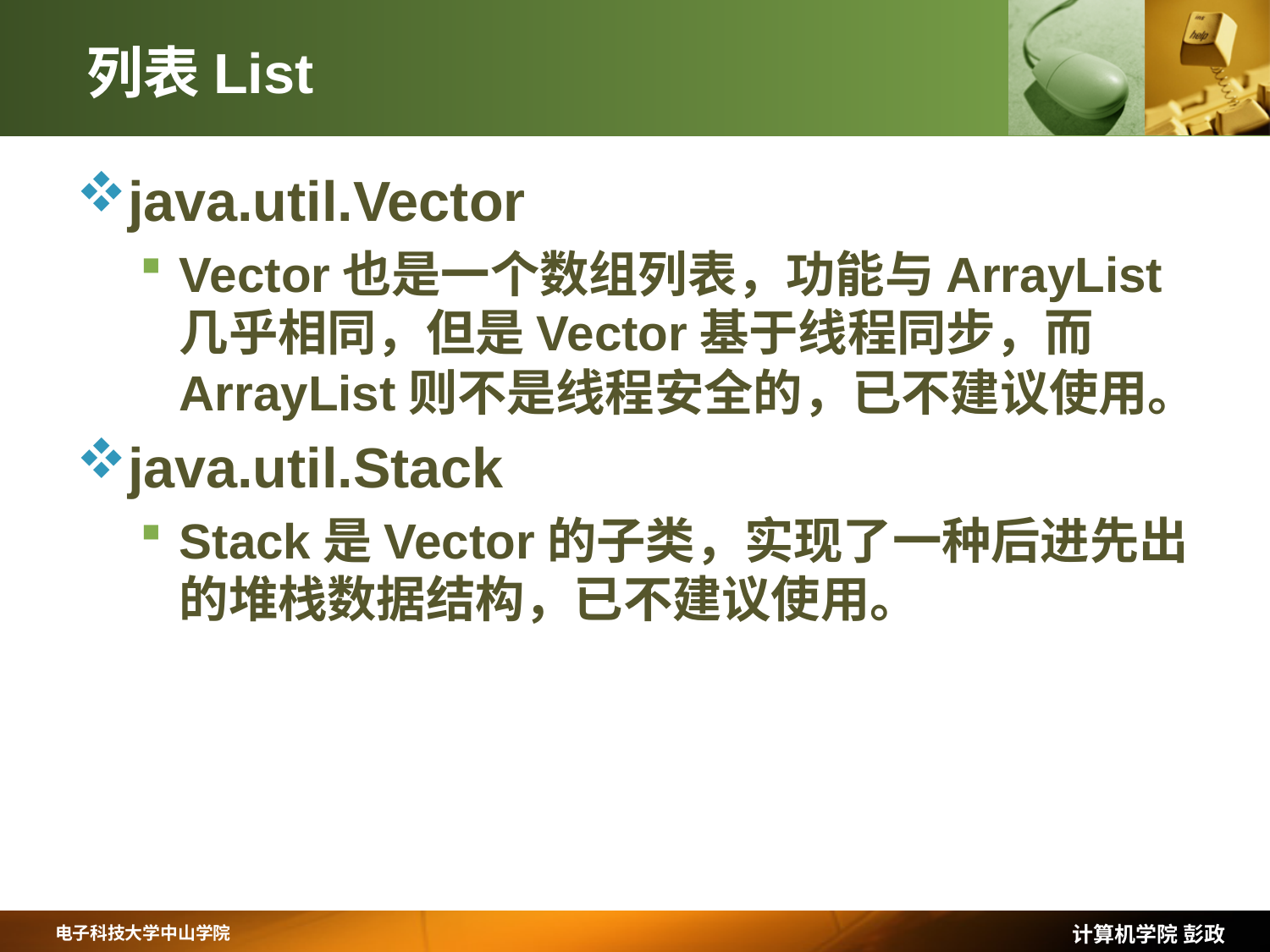

# 列表List
java.util.Vector
Vector也是一个数组列表，功能与ArrayList几乎相同，但是Vector基于线程同步，而ArrayList则不是线程安全的，已不建议使用。
java.util.Stack
Stack是Vector的子类，实现了一种后进先出的堆栈数据结构，已不建议使用。

计算机学院 彭政
电子科技大学中山学院